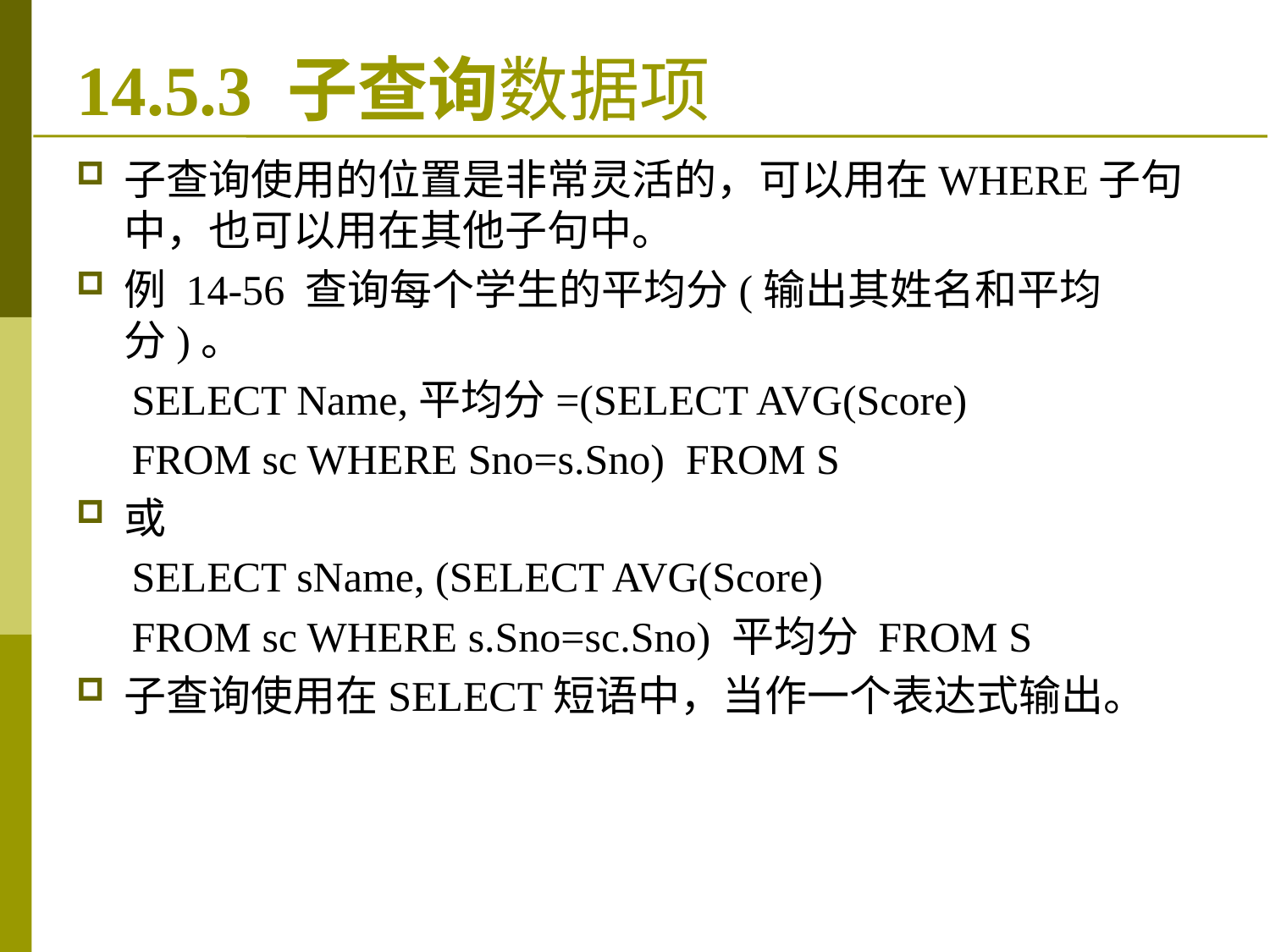

# 14.5.3 子查询数据项
子查询使用的位置是非常灵活的，可以用在WHERE子句中，也可以用在其他子句中。
例 14‑56 查询每个学生的平均分(输出其姓名和平均分)。
SELECT Name,平均分=(SELECT AVG(Score)
FROM sc WHERE Sno=s.Sno)  FROM S
或
SELECT sName, (SELECT AVG(Score)
FROM sc WHERE s.Sno=sc.Sno) 平均分 FROM S
子查询使用在SELECT短语中，当作一个表达式输出。